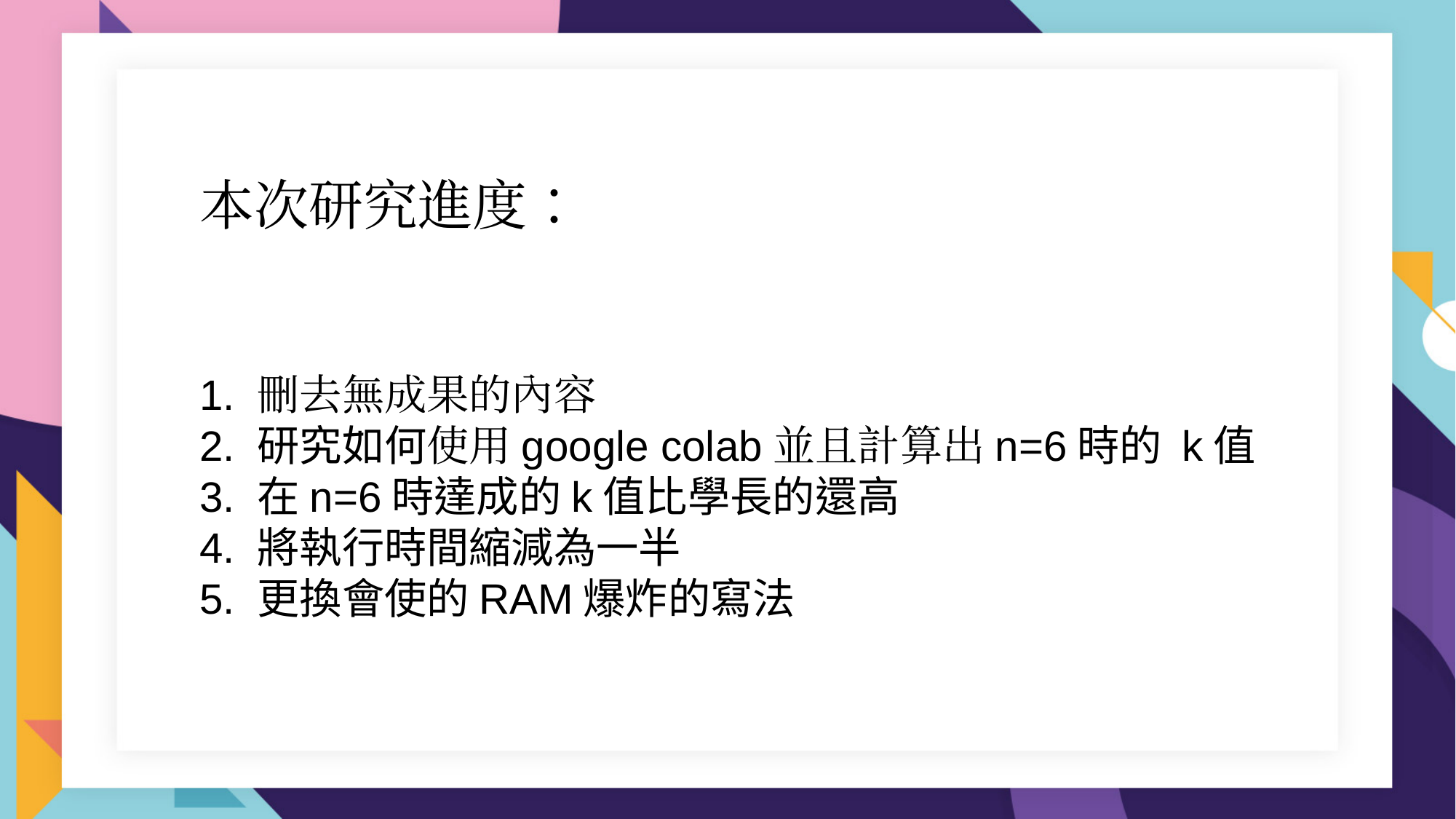

本次研究進度：

1. 刪去無成果的內容
2. 研究如何使用google colab並且計算出n=6時的 k值
3. 在n=6時達成的k值比學長的還高
4. 將執行時間縮減為一半
5. 更換會使的RAM爆炸的寫法